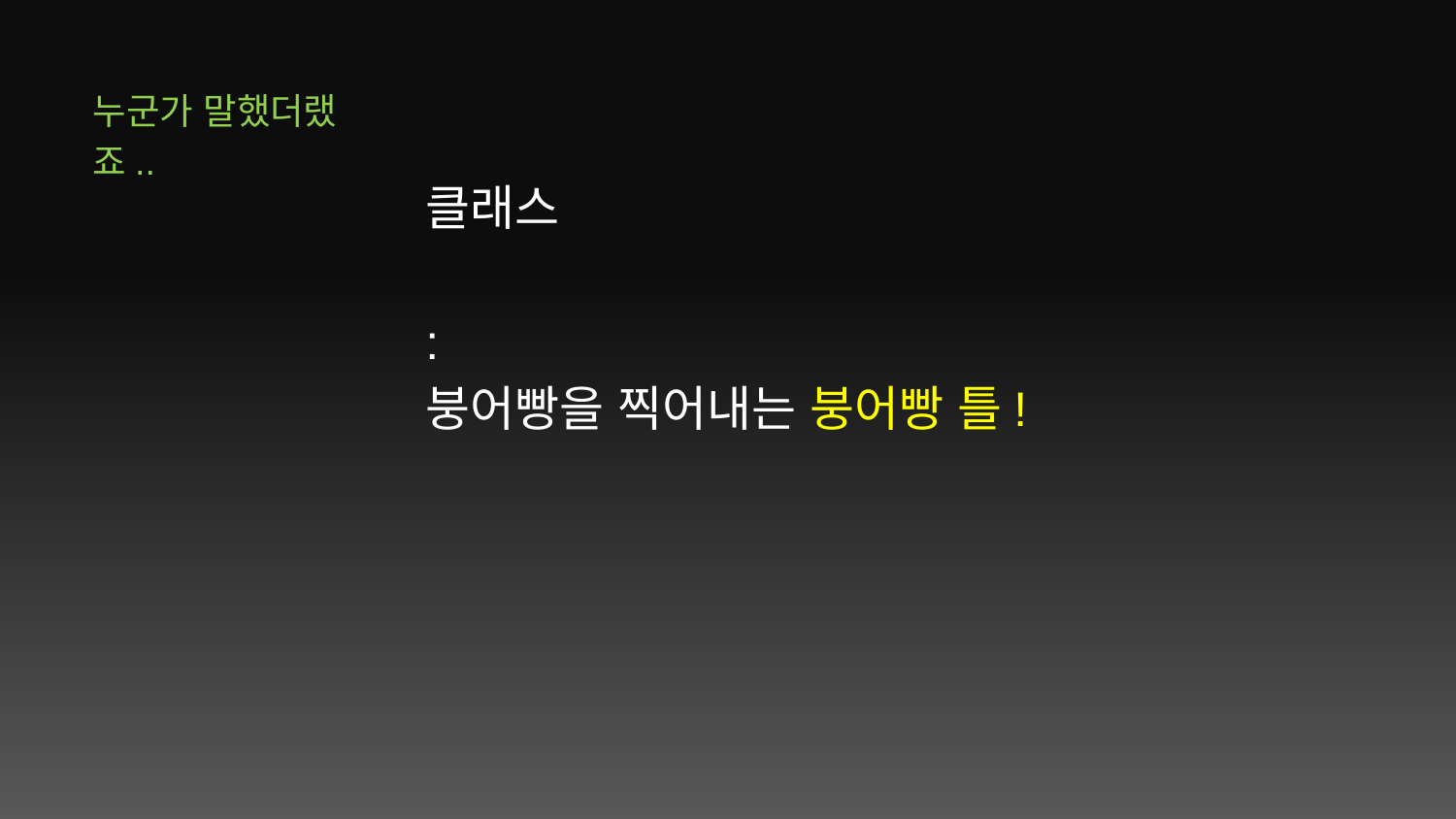

누군가 말했더랬죠..
클래스

:
붕어빵을 찍어내는 붕어빵 틀!